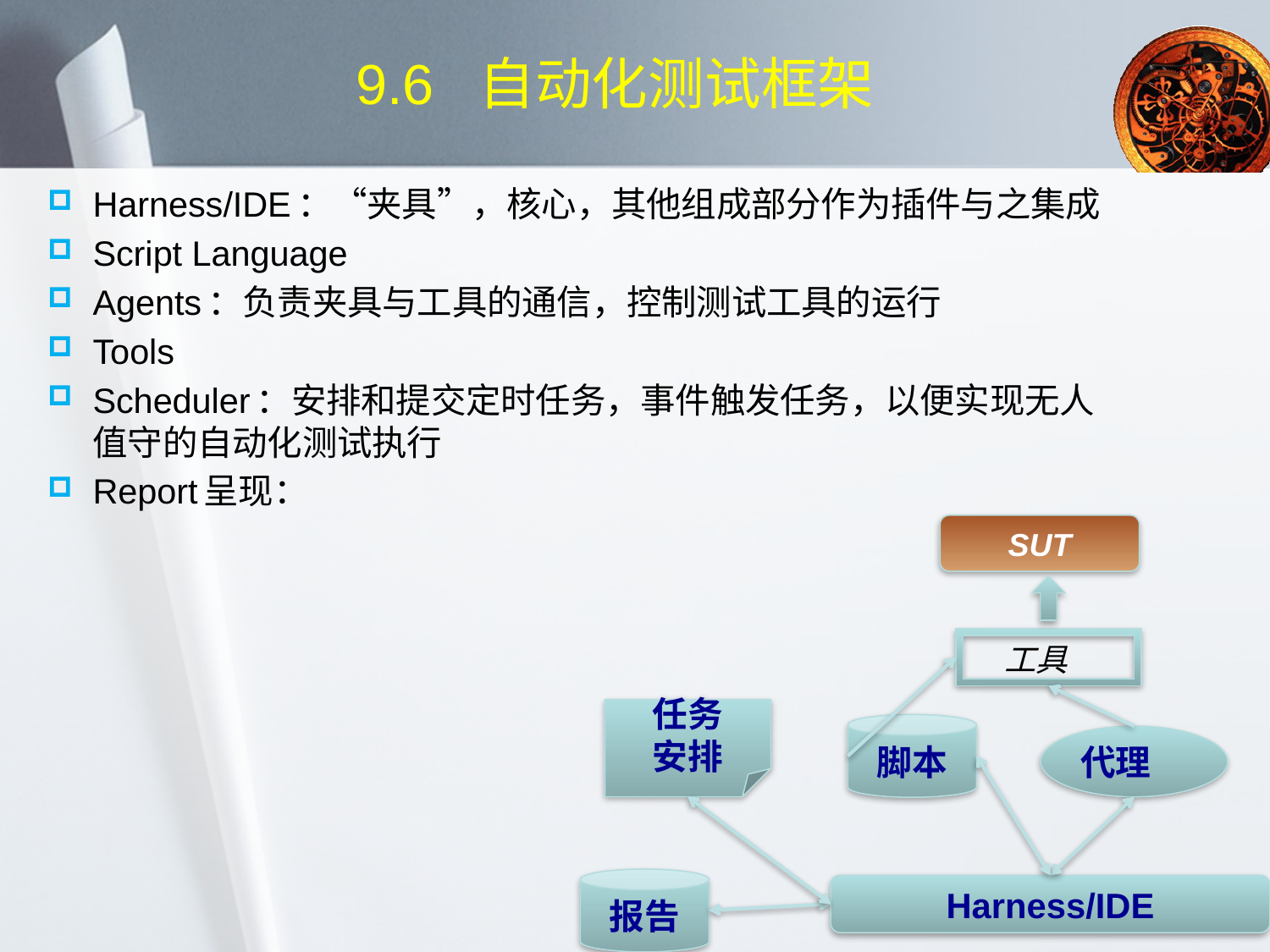

# 9.6  自动化测试框架
Harness/IDE：“夹具”，核心，其他组成部分作为插件与之集成
Script Language
Agents：负责夹具与工具的通信，控制测试工具的运行
Tools
Scheduler：安排和提交定时任务，事件触发任务，以便实现无人值守的自动化测试执行
Report呈现：
SUT

工具
任务
安排
脚本
代理
报告
Harness/IDE